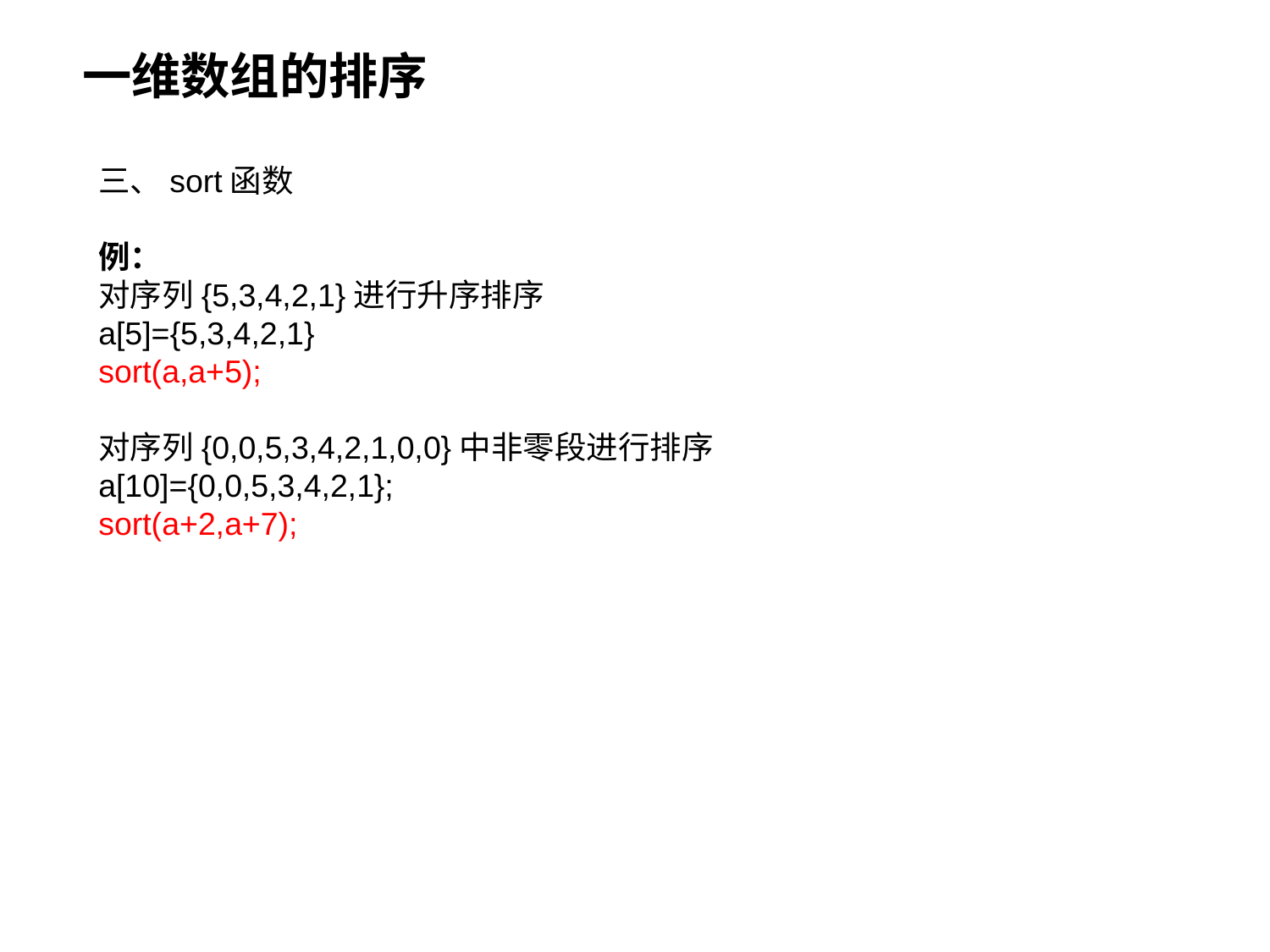

一维数组的排序
三、sort函数
例：
对序列{5,3,4,2,1}进行升序排序
a[5]={5,3,4,2,1}
sort(a,a+5);

对序列{0,0,5,3,4,2,1,0,0}中非零段进行排序
a[10]={0,0,5,3,4,2,1};
sort(a+2,a+7);